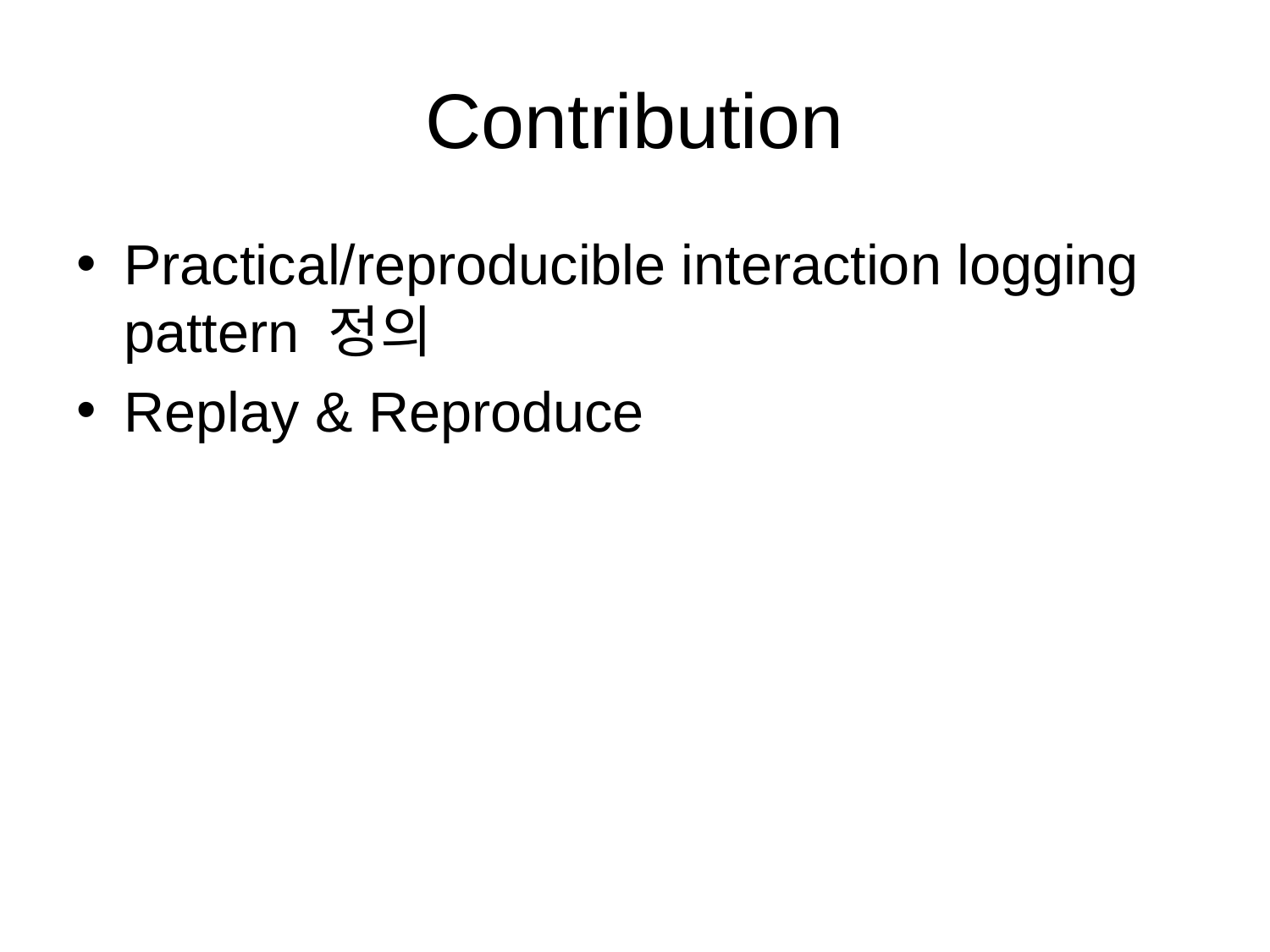

# Contribution
Practical/reproducible interaction logging pattern 정의
Replay & Reproduce